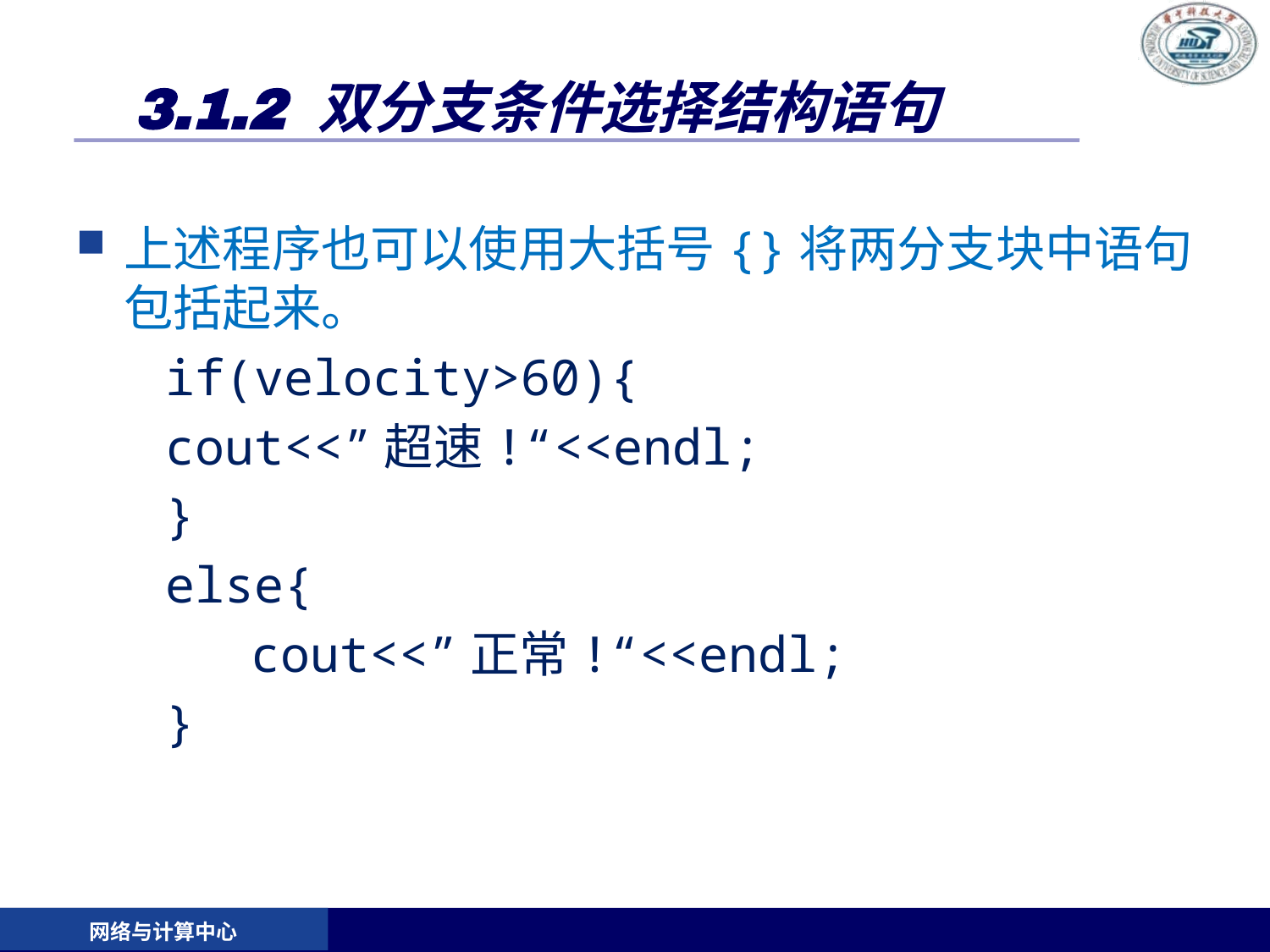

# 3.1.2 双分支条件选择结构语句
上述程序也可以使用大括号{}将两分支块中语句包括起来。
   if(velocity>60){
   cout<<”超速!“<<endl;
   }
   else{
  	cout<<”正常!“<<endl;
   }

网络与计算中心